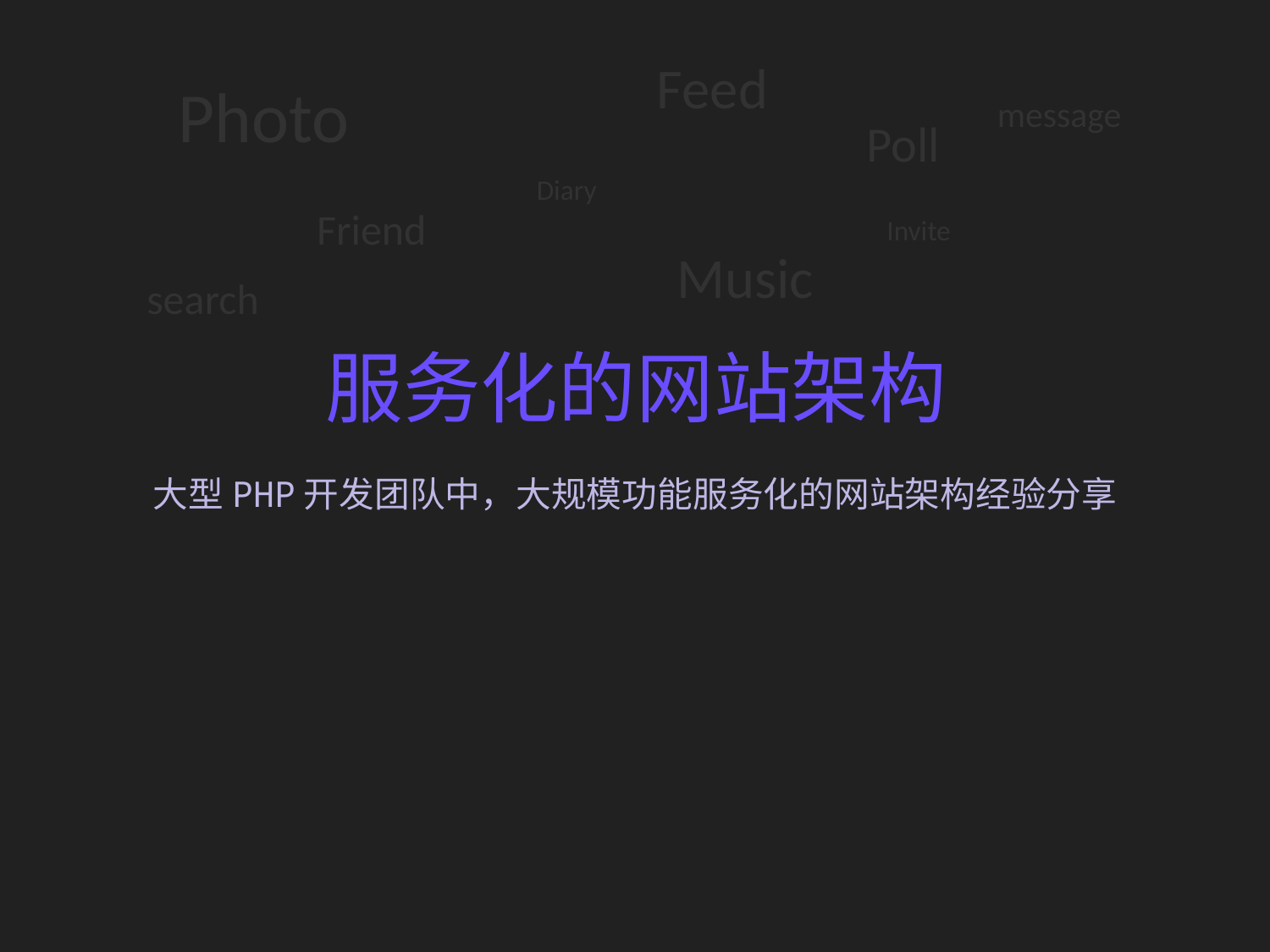

Feed
Photo
message
Poll
Diary
Friend
Invite
Music
search
# 服务化的网站架构
大型PHP开发团队中，大规模功能服务化的网站架构经验分享